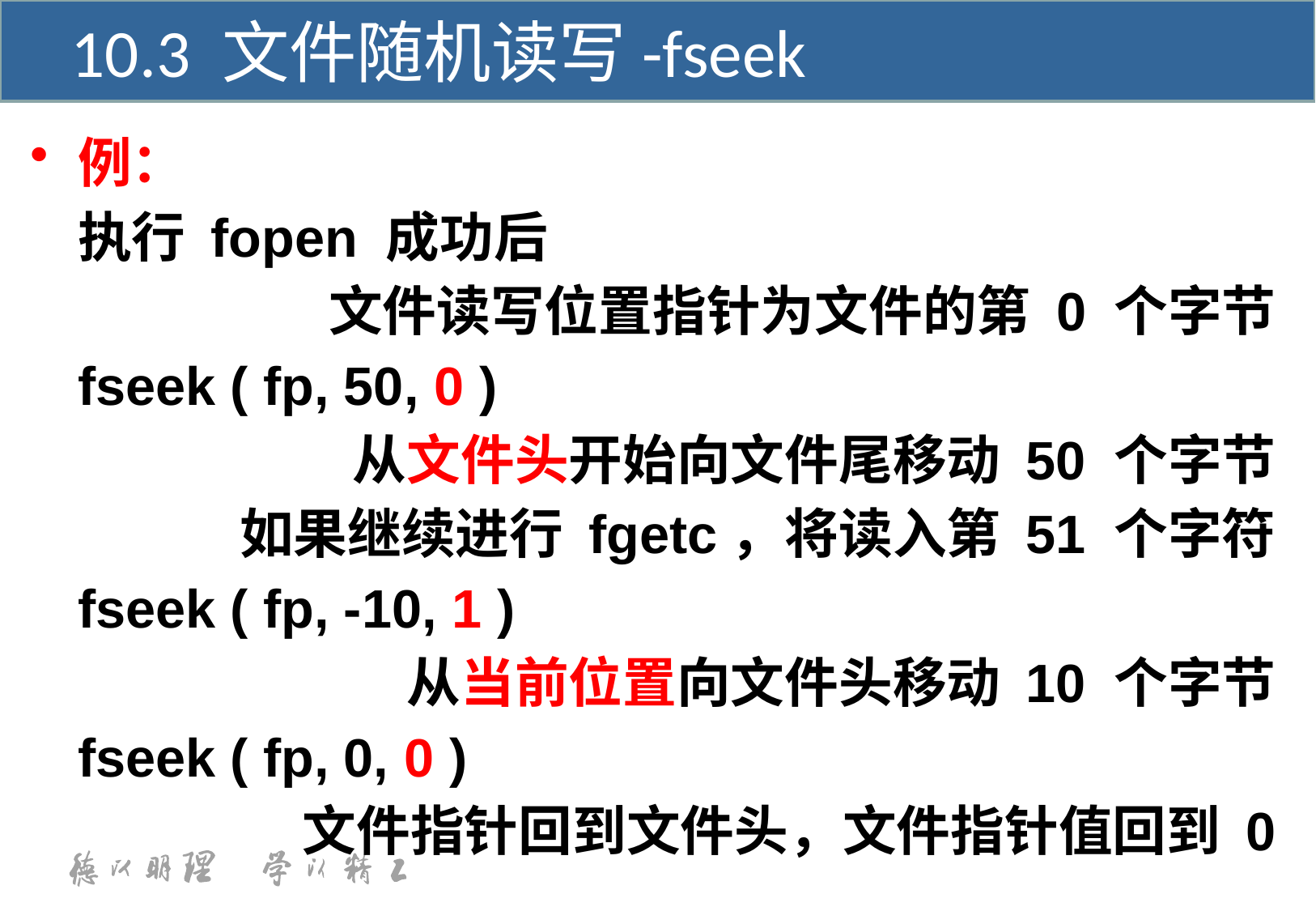

10.3 文件随机读写-fseek
例：
	执行 fopen 成功后
文件读写位置指针为文件的第 0 个字节
	fseek ( fp, 50, 0 )
从文件头开始向文件尾移动 50 个字节
如果继续进行 fgetc，将读入第 51 个字符
	fseek ( fp, -10, 1 )
从当前位置向文件头移动 10 个字节
	fseek ( fp, 0, 0 )
文件指针回到文件头，文件指针值回到 0